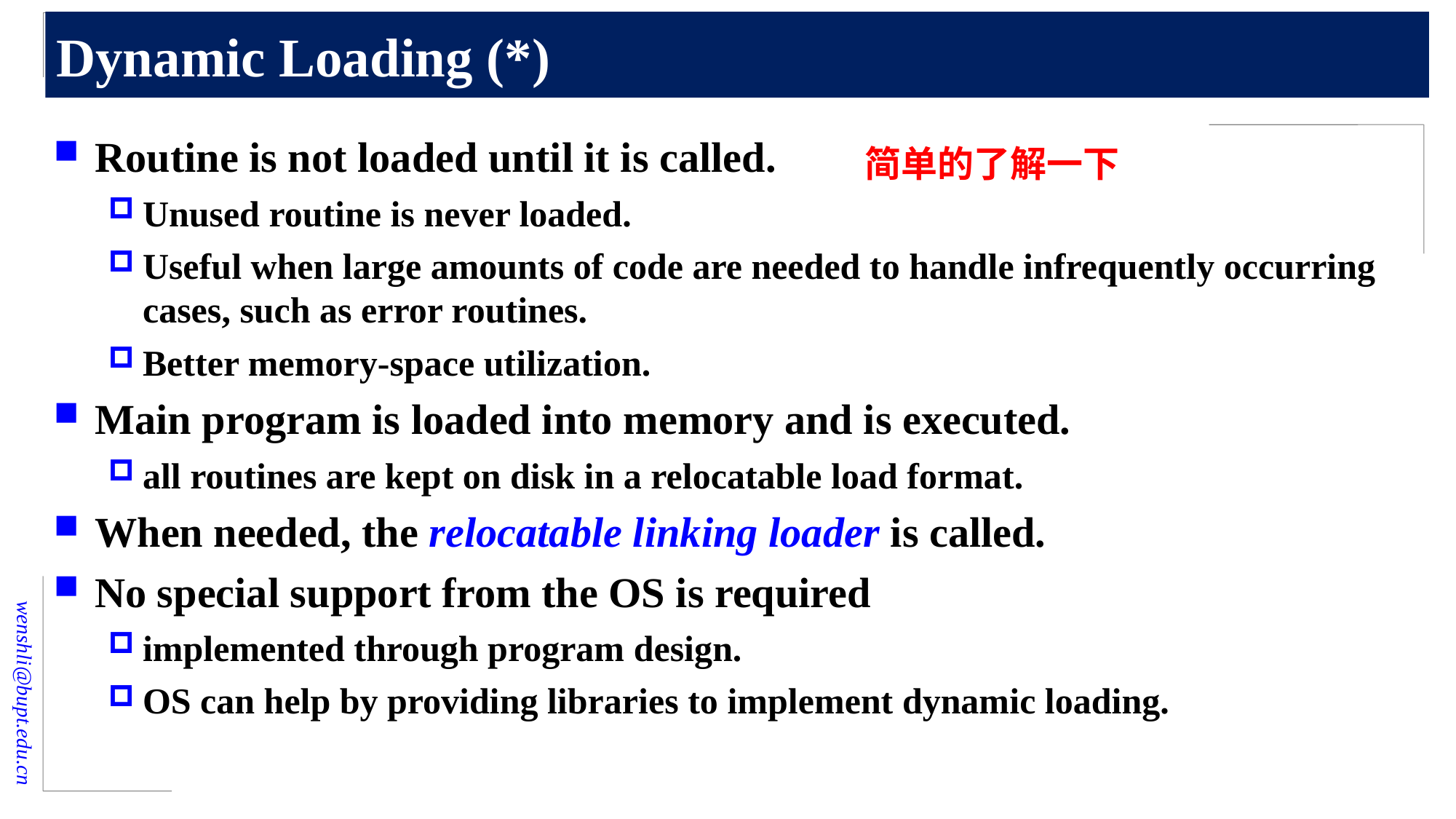

# Dynamic Loading (*)
Routine is not loaded until it is called.
Unused routine is never loaded.
Useful when large amounts of code are needed to handle infrequently occurring cases, such as error routines.
Better memory-space utilization.
Main program is loaded into memory and is executed.
all routines are kept on disk in a relocatable load format.
When needed, the relocatable linking loader is called.
No special support from the OS is required
implemented through program design.
OS can help by providing libraries to implement dynamic loading.
简单的了解一下
18